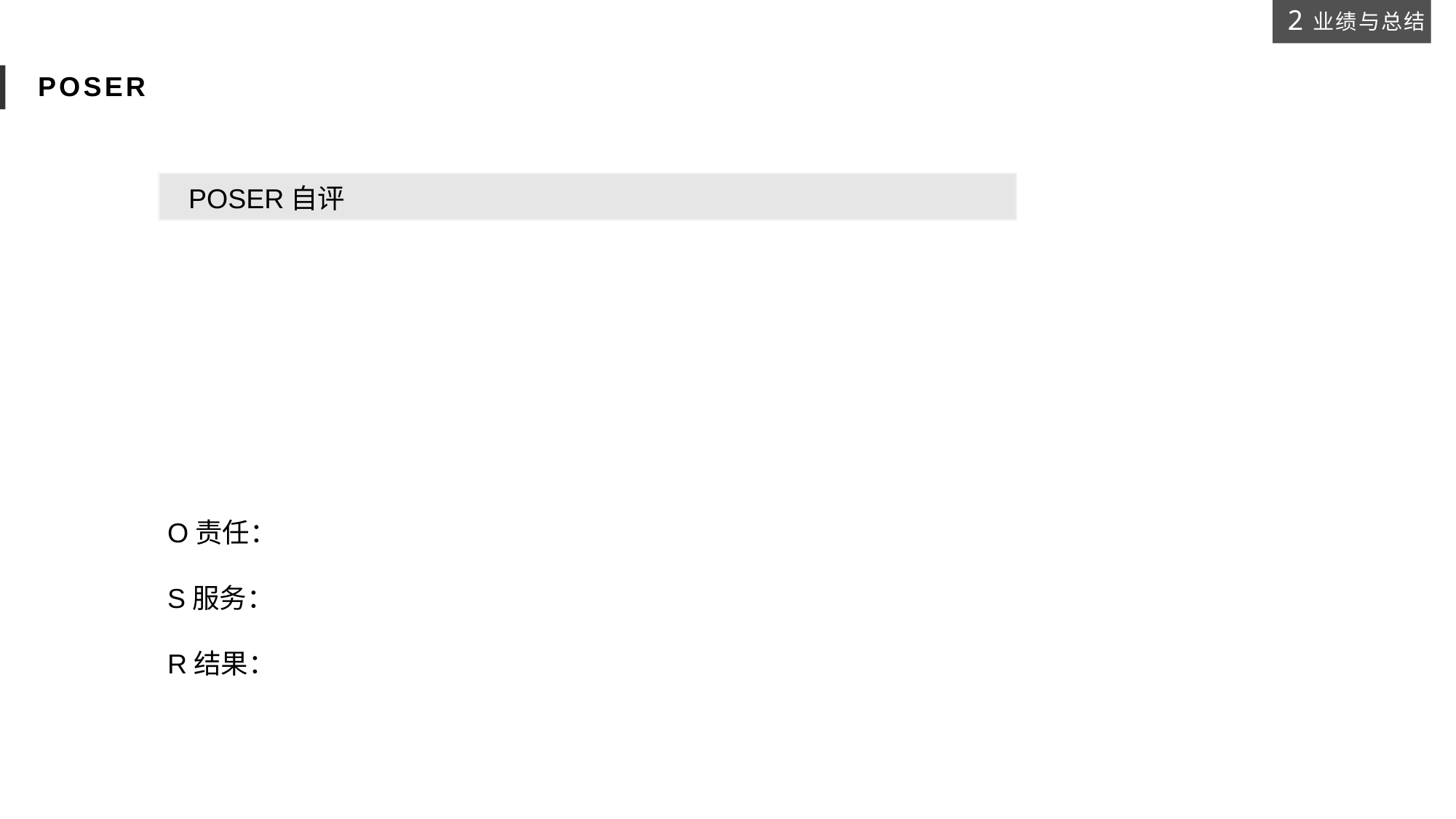

2

业绩与总结
POSER

POSER自评

O责任：

S服务：

R结果：